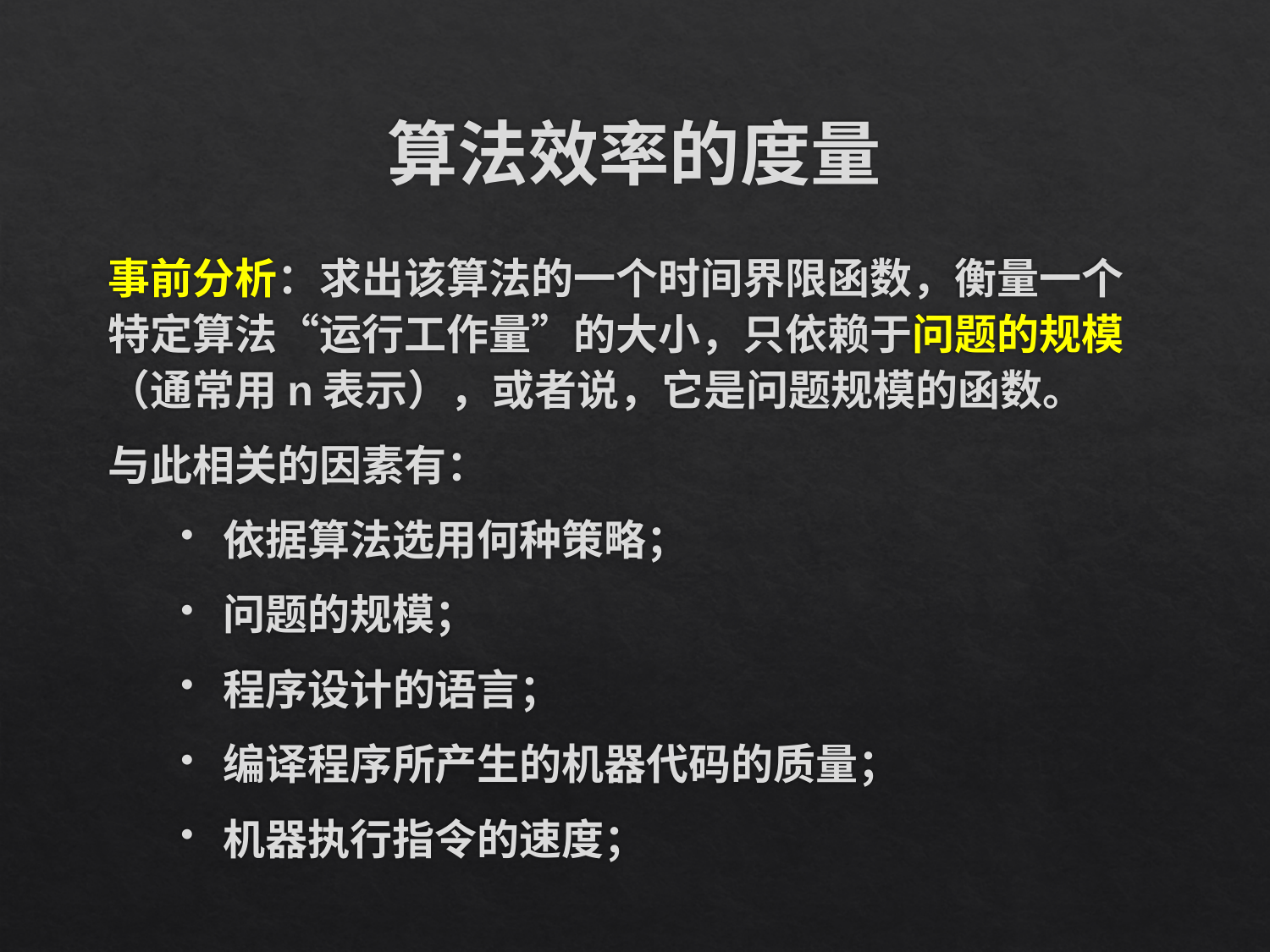

# 算法效率的度量
事前分析：求出该算法的一个时间界限函数，衡量一个特定算法“运行工作量”的大小，只依赖于问题的规模（通常用n表示），或者说，它是问题规模的函数。
与此相关的因素有：
  依据算法选用何种策略；
  问题的规模；
  程序设计的语言；
  编译程序所产生的机器代码的质量；
  机器执行指令的速度；